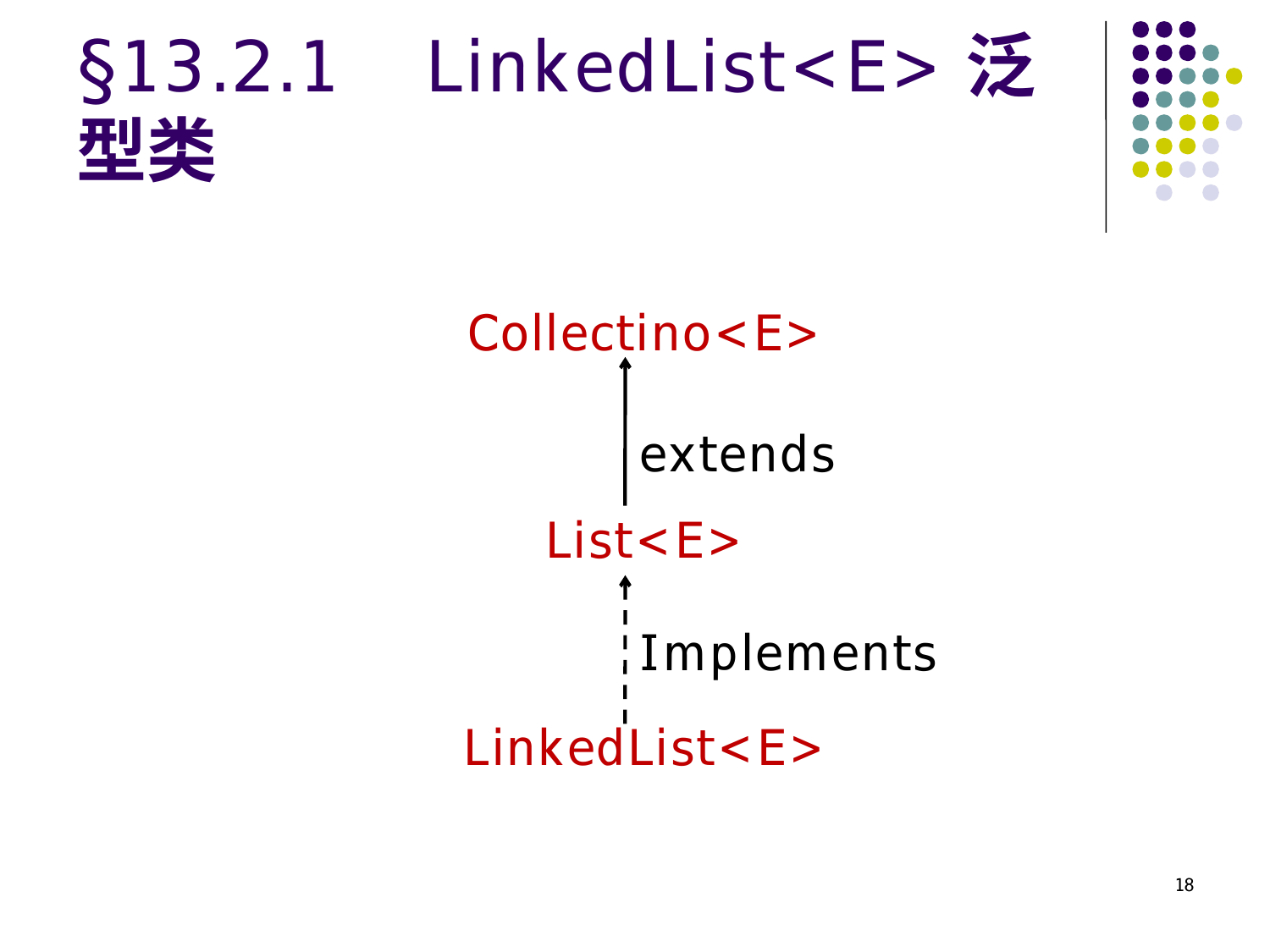

# §13.2.1    LinkedList<E>泛型类

Collectino<E>

List<E>

LinkedList<E>
extends
Implements
18